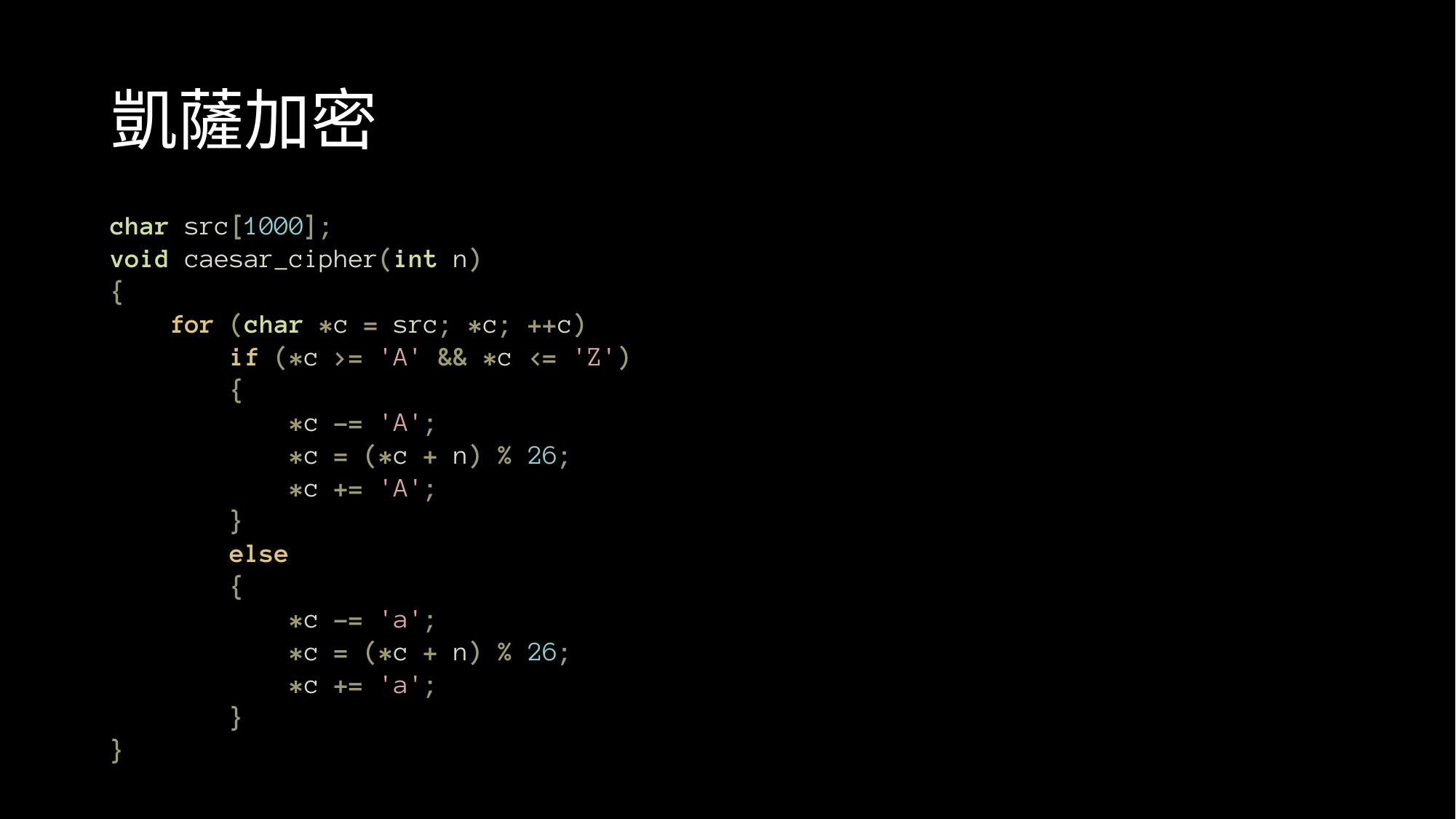

# 凱薩加密
char src[1000];
void caesar_cipher(int n)
{
    for (char *c = src; *c; ++c)
        if (*c >= 'A' && *c <= 'Z')
        {
            *c -= 'A';
            *c = (*c + n) % 26;
            *c += 'A';
        }
        else
        {
            *c -= 'a';
            *c = (*c + n) % 26;
            *c += 'a';
        }
}